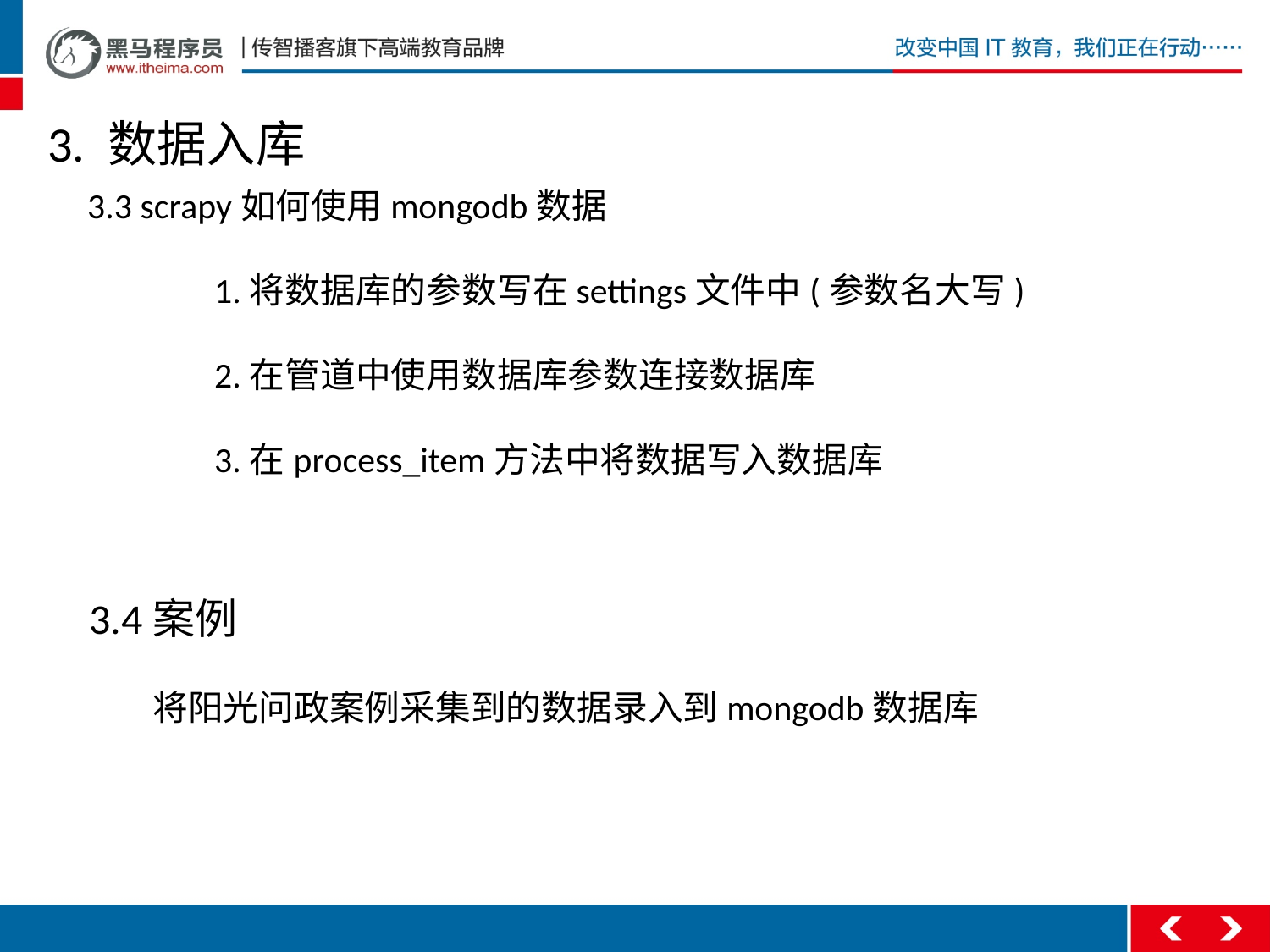

3. 数据入库
3.3 scrapy如何使用mongodb数据

	1.将数据库的参数写在settings文件中(参数名大写)

	2.在管道中使用数据库参数连接数据库

	3.在process_item方法中将数据写入数据库
3.4案例

将阳光问政案例采集到的数据录入到mongodb数据库